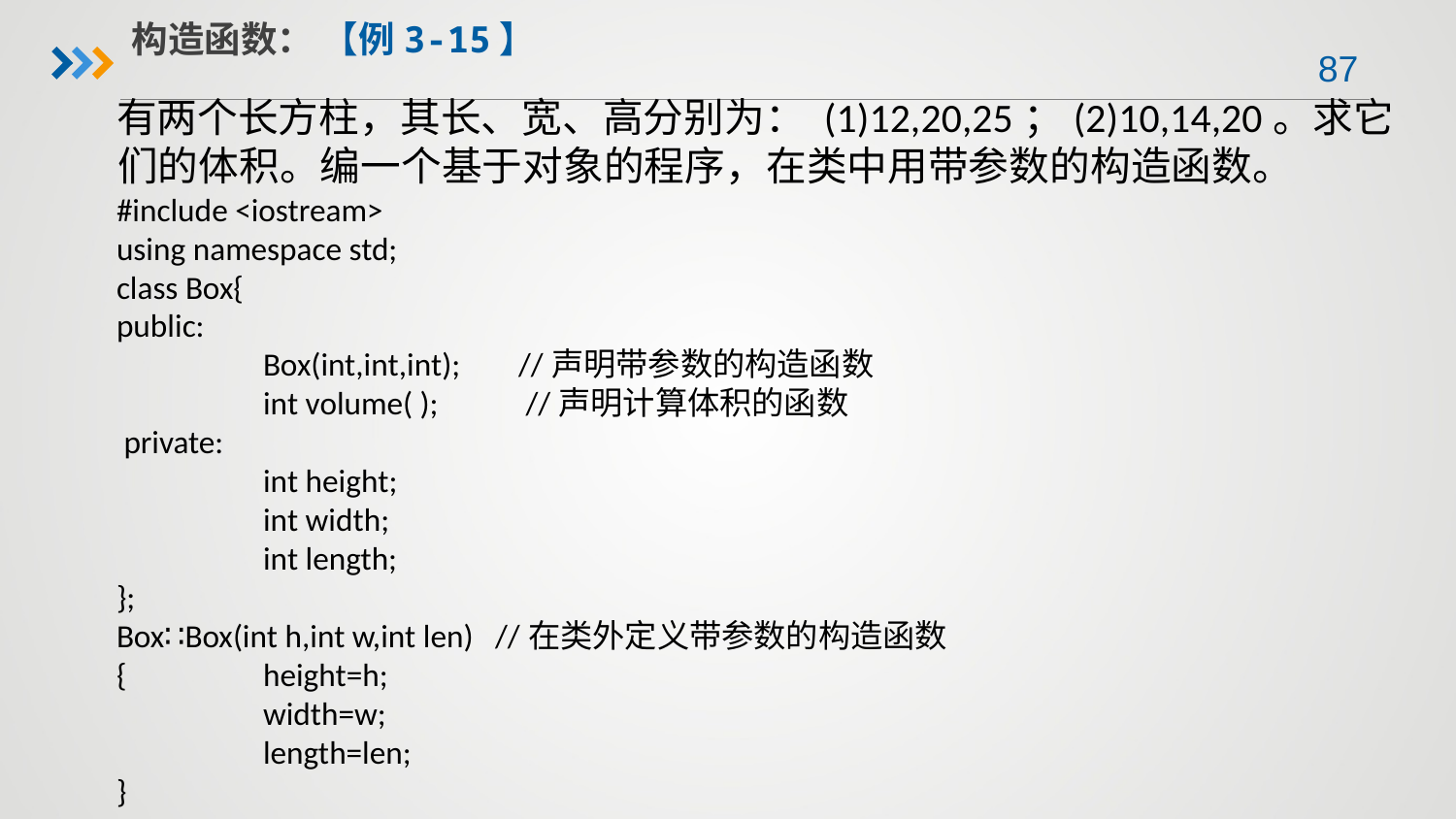

构造函数： 【例3-15】
有两个长方柱，其长、宽、高分别为： (1)12,20,25；(2)10,14,20。求它们的体积。编一个基于对象的程序，在类中用带参数的构造函数。
#include <iostream>
using namespace std;
class Box{
public:
		Box(int,int,int);        //声明带参数的构造函数
		int volume( );            //声明计算体积的函数
 private:
		int height;
		int width;
		int length;
};
Box∷Box(int h,int w,int len)   //在类外定义带参数的构造函数
{	height=h;
		width=w;
		length=len;
}